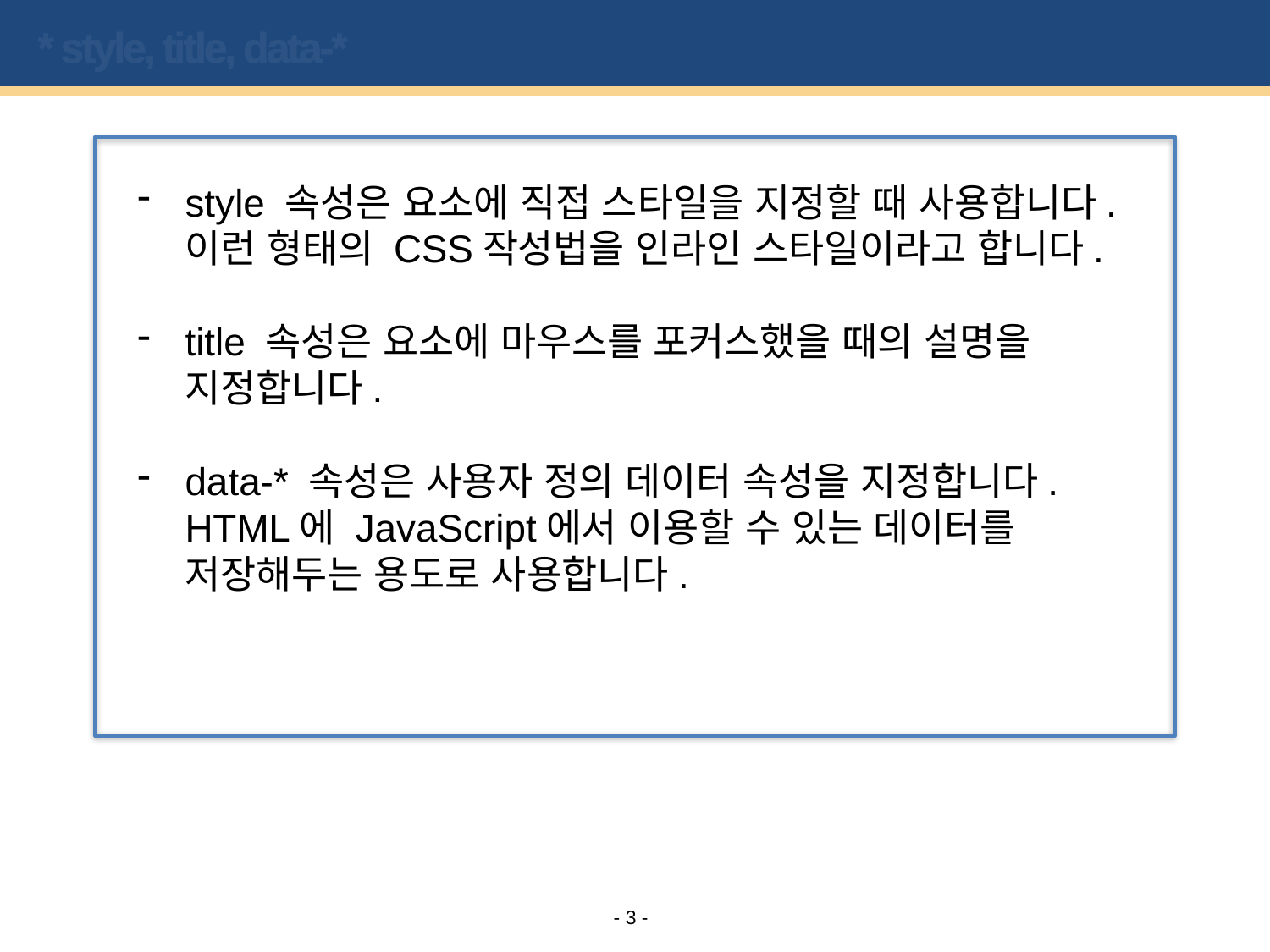

# * style, title, data-*

style 속성은 요소에 직접 스타일을 지정할 때 사용합니다. 이런 형태의 CSS작성법을 인라인 스타일이라고 합니다.

title 속성은 요소에 마우스를 포커스했을 때의 설명을 지정합니다.

data-* 속성은 사용자 정의 데이터 속성을 지정합니다. HTML에 JavaScript에서 이용할 수 있는 데이터를 저장해두는 용도로 사용합니다.